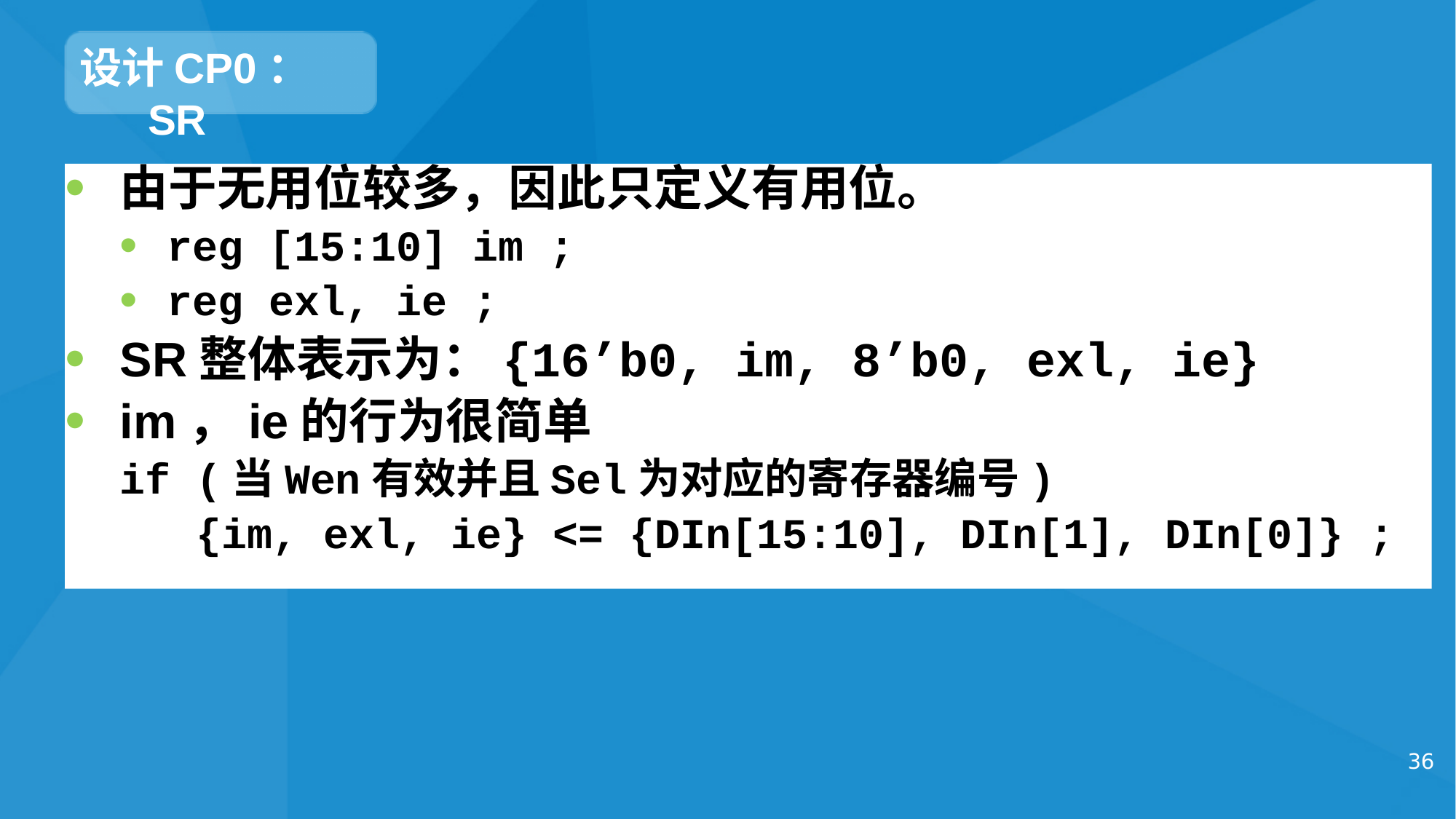

设计CP0：SR
由于无用位较多，因此只定义有用位。
reg [15:10] im ;
reg exl, ie ;
SR整体表示为：{16’b0, im, 8’b0, exl, ie}
im，ie的行为很简单
if (当Wen有效并且Sel为对应的寄存器编号)
   {im, exl, ie} <= {DIn[15:10], DIn[1], DIn[0]} ;
36